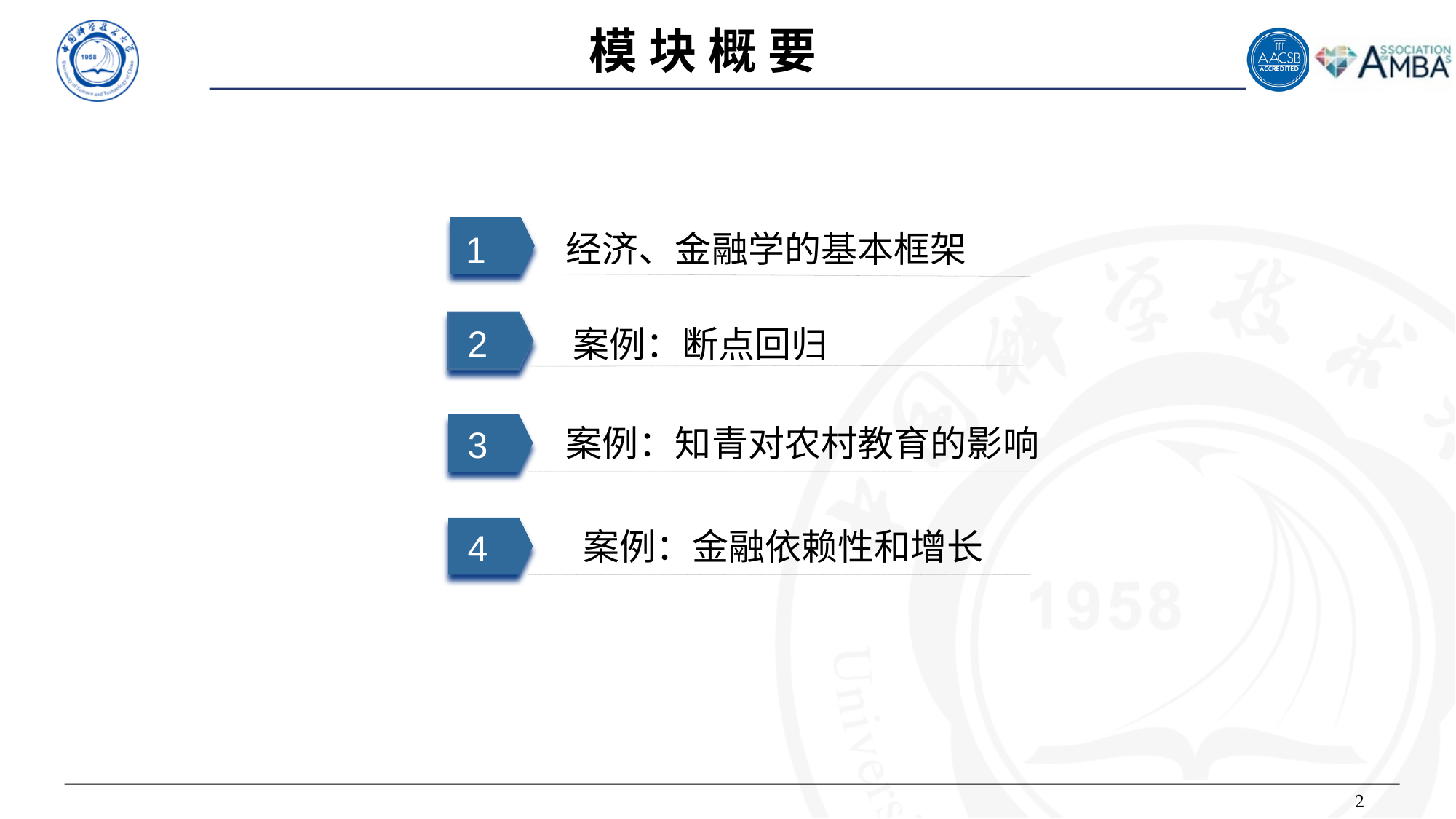

模 块 概 要

经济、金融学的基本框架
1

2
 案例：断点回归

案例：知青对农村教育的影响
3

 案例：金融依赖性和增长
4